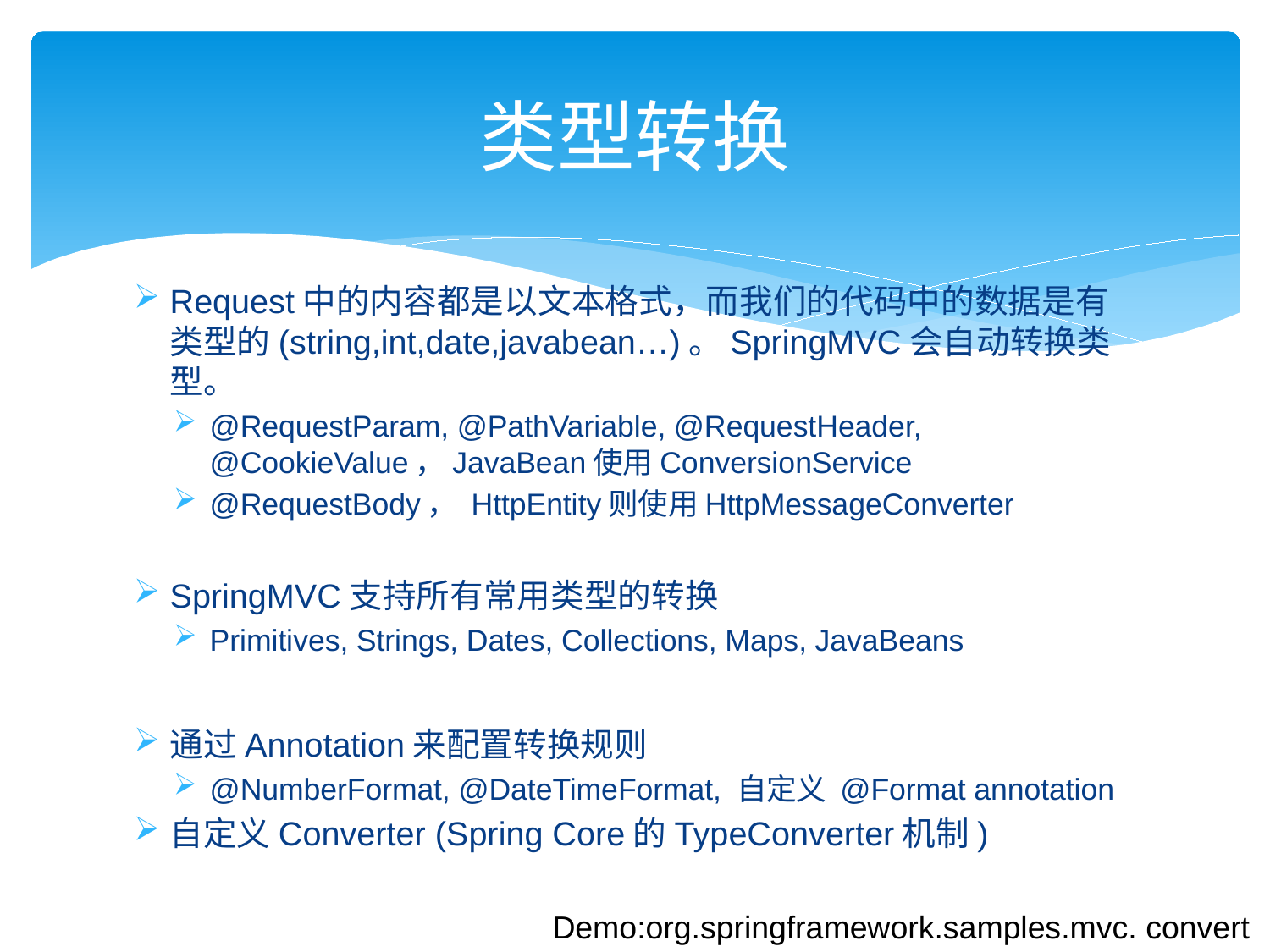

# 类型转换
Request中的内容都是以文本格式，而我们的代码中的数据是有类型的(string,int,date,javabean…)。SpringMVC会自动转换类型。
@RequestParam, @PathVariable, @RequestHeader, @CookieValue，JavaBean使用ConversionService
@RequestBody， HttpEntity则使用HttpMessageConverter

SpringMVC支持所有常用类型的转换
Primitives, Strings, Dates, Collections, Maps, JavaBeans

通过Annotation来配置转换规则
@NumberFormat, @DateTimeFormat, 自定义 @Format annotation
自定义Converter (Spring Core的TypeConverter机制)
Demo:org.springframework.samples.mvc. convert